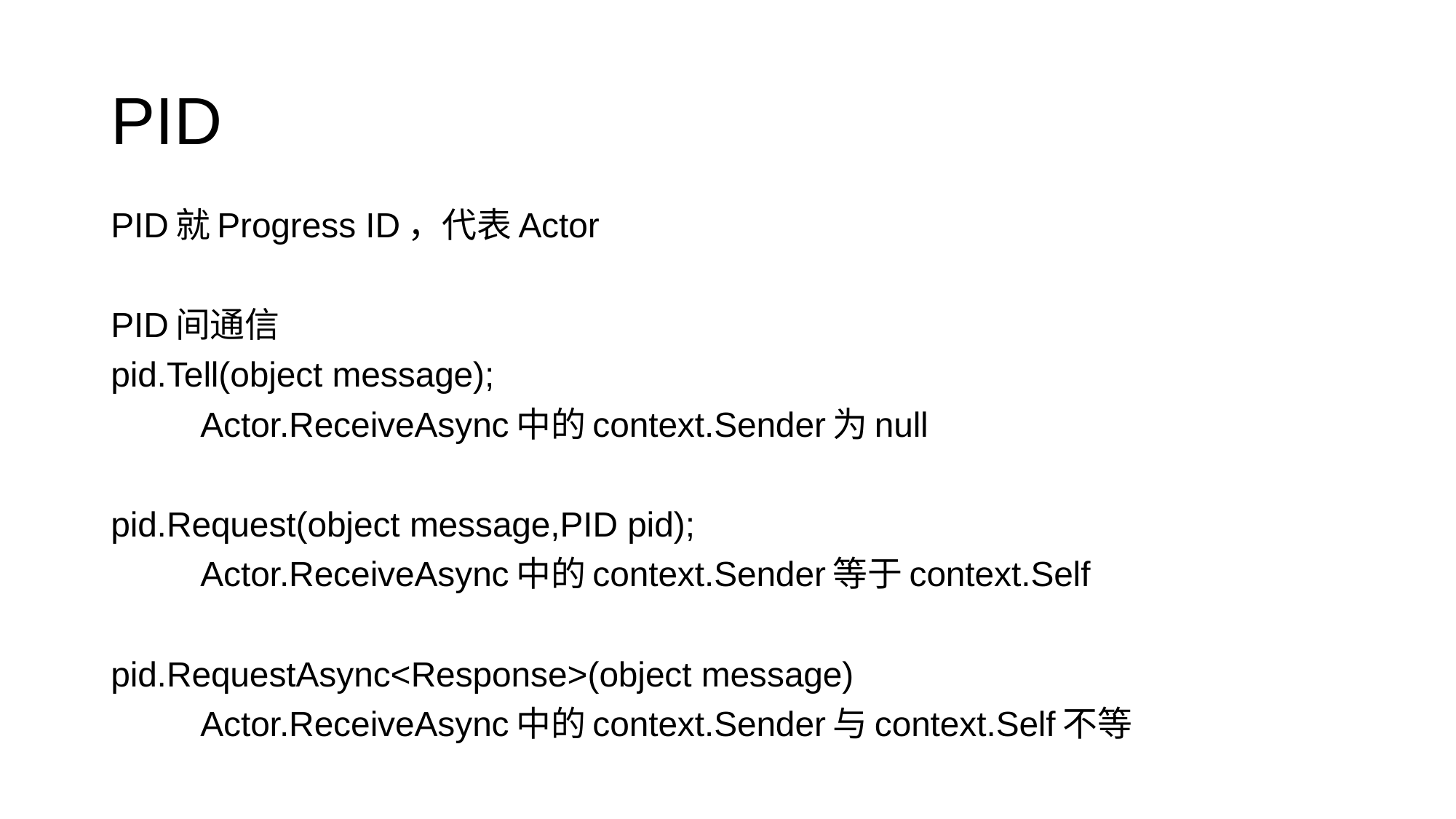

# PID
PID就Progress ID，代表Actor

PID间通信
pid.Tell(object message);
	Actor.ReceiveAsync中的context.Sender为null

pid.Request(object message,PID pid);
	Actor.ReceiveAsync中的context.Sender等于context.Self

pid.RequestAsync<Response>(object message)
	Actor.ReceiveAsync中的context.Sender与context.Self不等